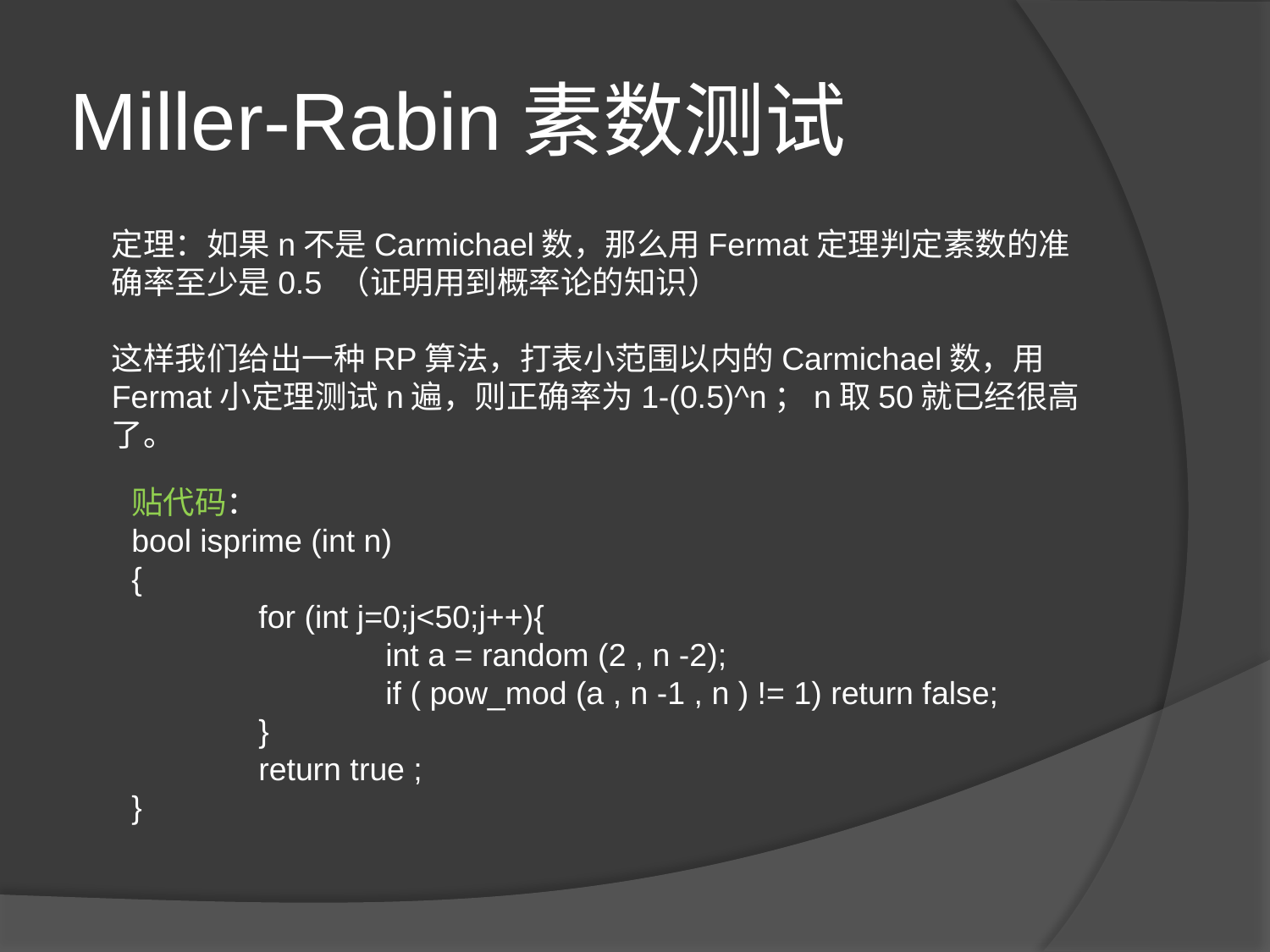

# Miller-Rabin素数测试
定理：如果n不是Carmichael数，那么用Fermat定理判定素数的准确率至少是0.5 （证明用到概率论的知识）

这样我们给出一种RP算法，打表小范围以内的Carmichael数，用Fermat小定理测试n遍，则正确率为1-(0.5)^n；n取50就已经很高了。
贴代码：
bool isprime (int n)
{
	for (int j=0;j<50;j++){
		int a = random (2 , n -2);
		if ( pow_mod (a , n -1 , n ) != 1) return false;
	}
	return true ;
}